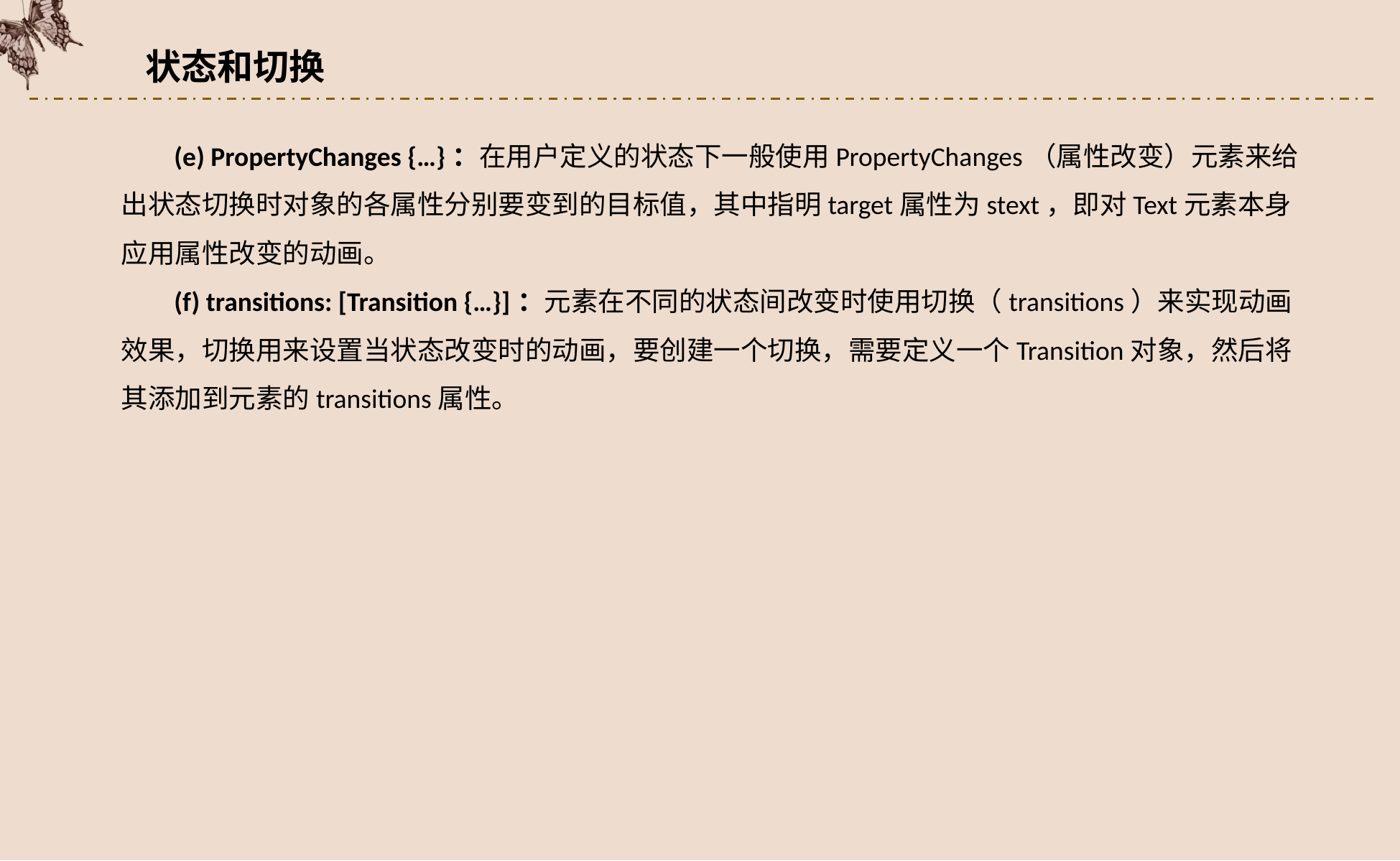

状态和切换
(e) PropertyChanges {…}：在用户定义的状态下一般使用PropertyChanges（属性改变）元素来给出状态切换时对象的各属性分别要变到的目标值，其中指明target属性为stext，即对Text元素本身应用属性改变的动画。
(f) transitions: [Transition {…}]：元素在不同的状态间改变时使用切换（transitions）来实现动画效果，切换用来设置当状态改变时的动画，要创建一个切换，需要定义一个Transition对象，然后将其添加到元素的transitions属性。